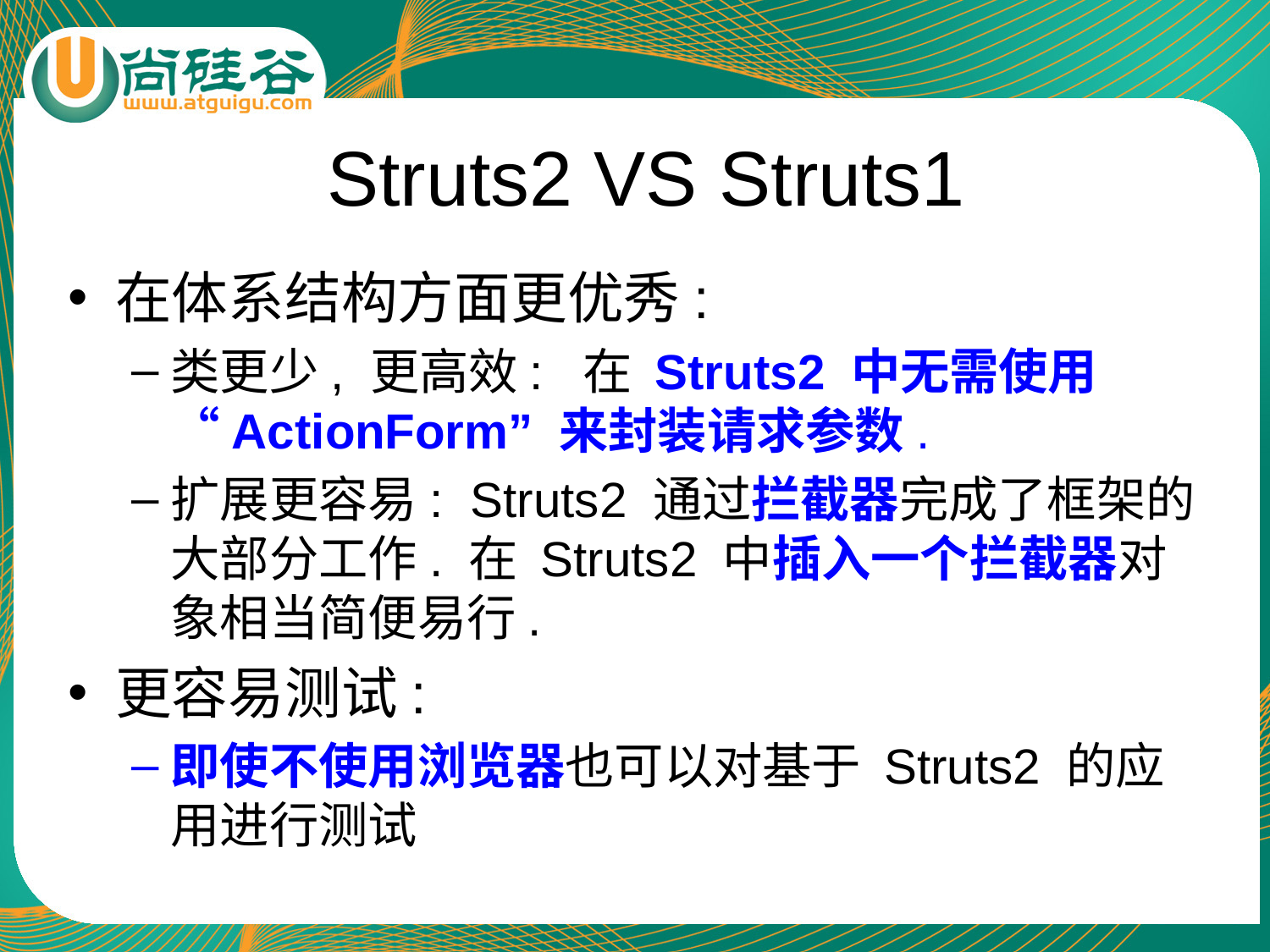

# Struts2 VS Struts1
在体系结构方面更优秀:
类更少, 更高效:  在 Struts2 中无需使用 “ActionForm” 来封装请求参数.
扩展更容易:  Struts2 通过拦截器完成了框架的大部分工作. 在 Struts2 中插入一个拦截器对象相当简便易行.
更容易测试:
即使不使用浏览器也可以对基于 Struts2 的应用进行测试